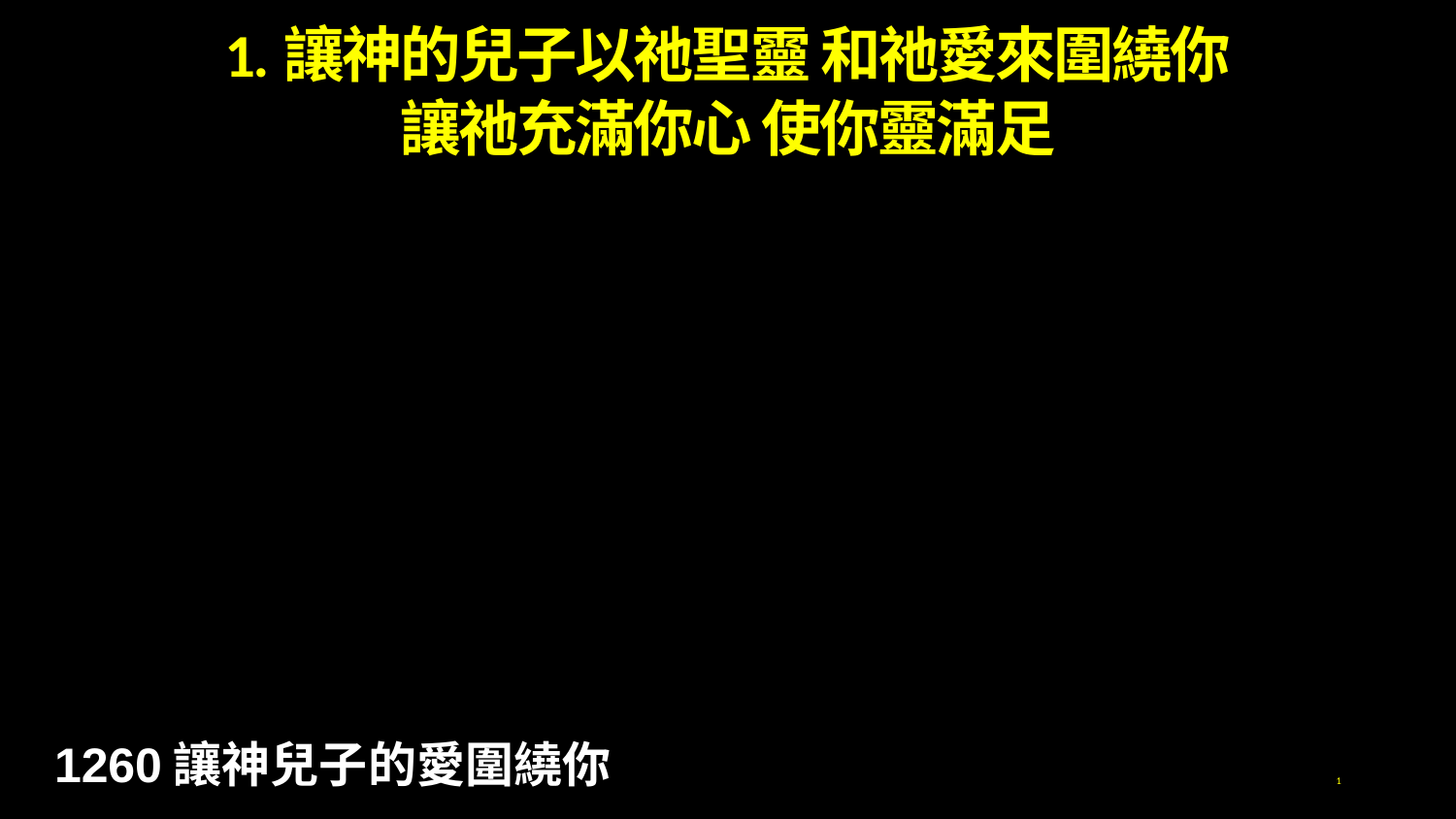

1.讓神的兒子以祂聖靈 和祂愛來圍繞你
讓祂充滿你心 使你靈滿足
1260讓神兒子的愛圍繞你
1